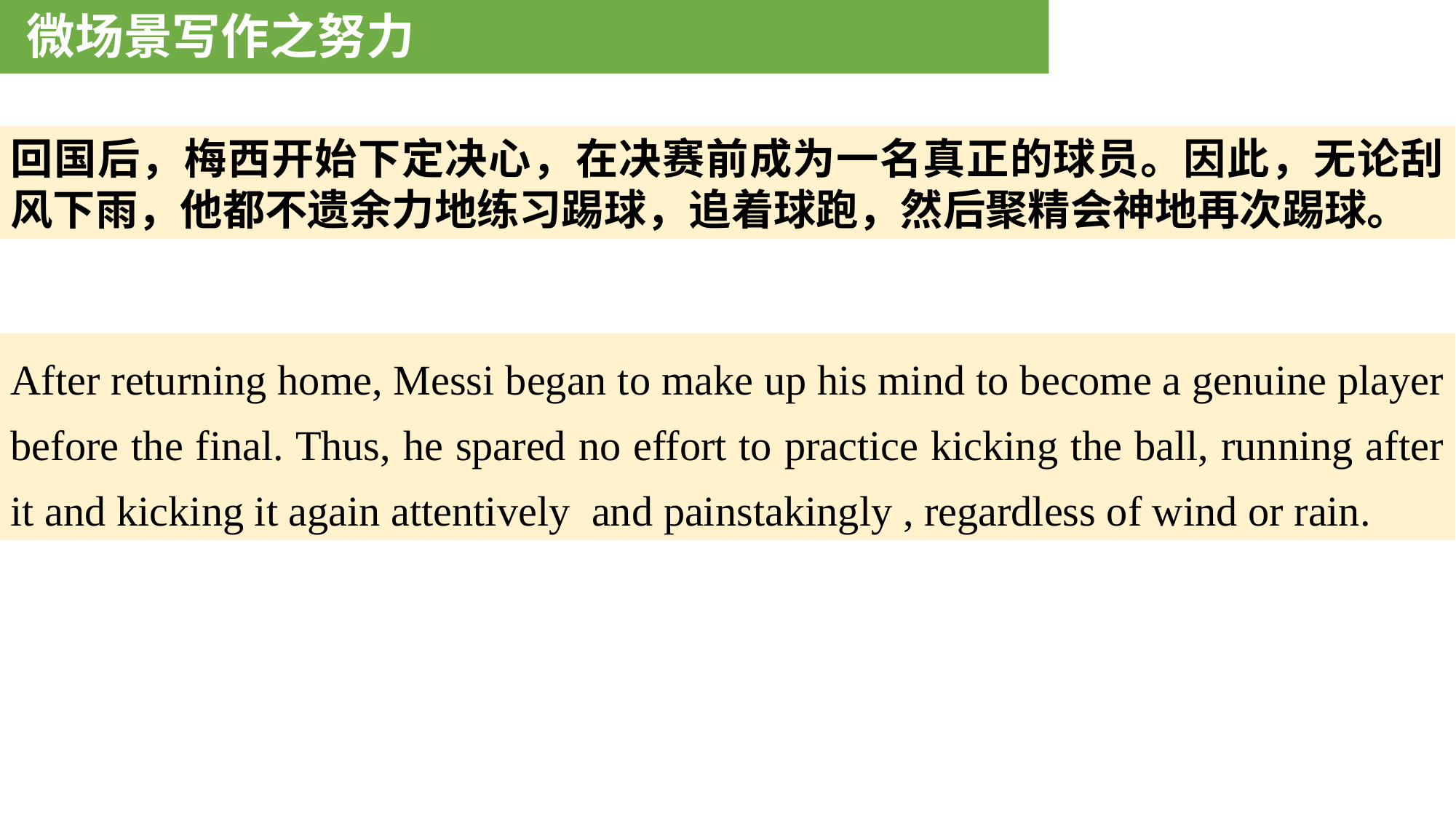

微场景写作之努力

回国后，梅西开始下定决心，在决赛前成为一名真正的球员。因此，无论刮风下雨，他都不遗余力地练习踢球，追着球跑，然后聚精会神地再次踢球。
After returning home, Messi began to make up his mind to become a genuine player before the final. Thus, he spared no effort to practice kicking the ball, running after it and kicking it again attentively  and painstakingly , regardless of wind or rain.